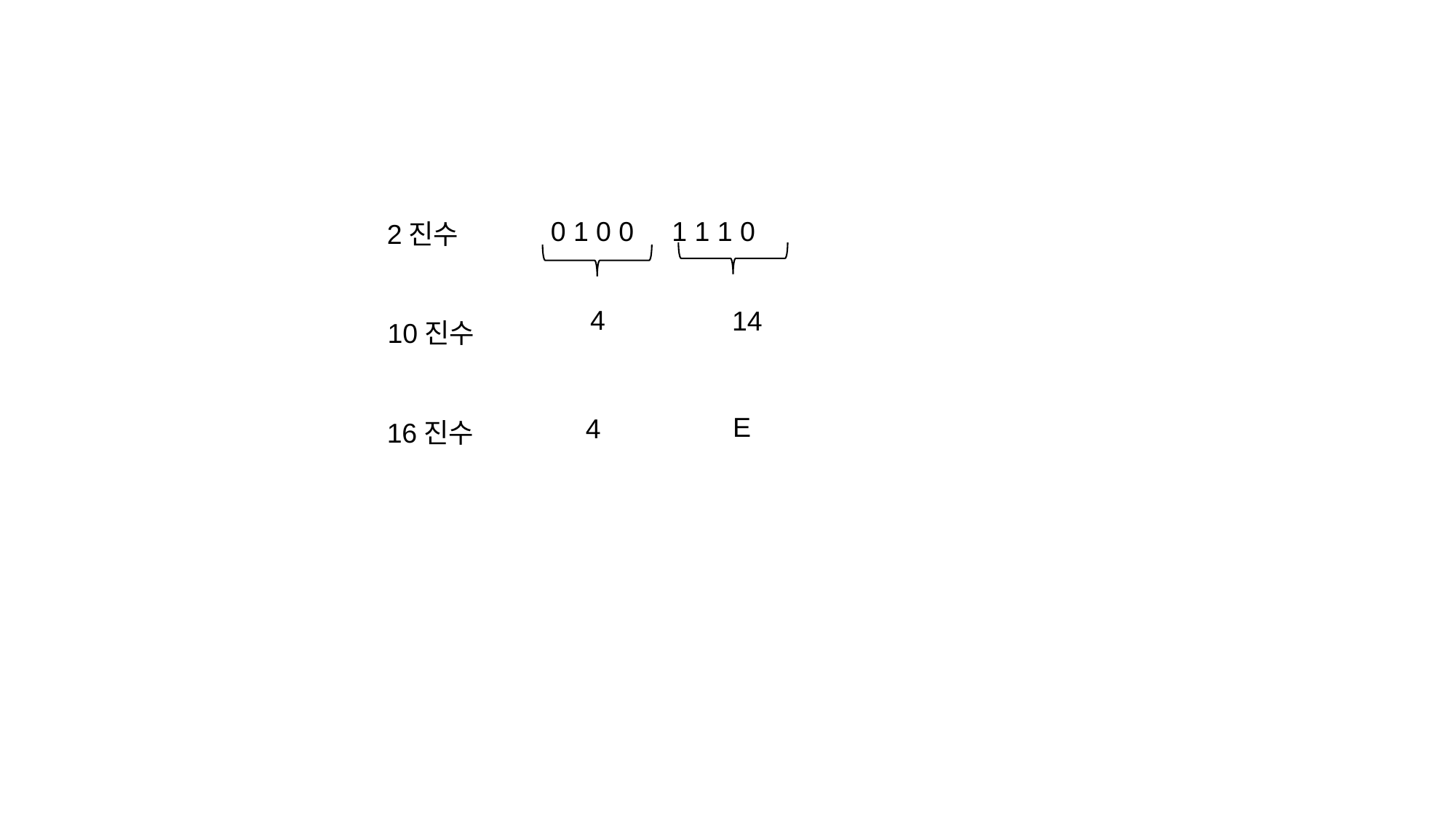

0 1 0 0     1 1 1 0
2진수
4
14

10진수
E
4
16진수